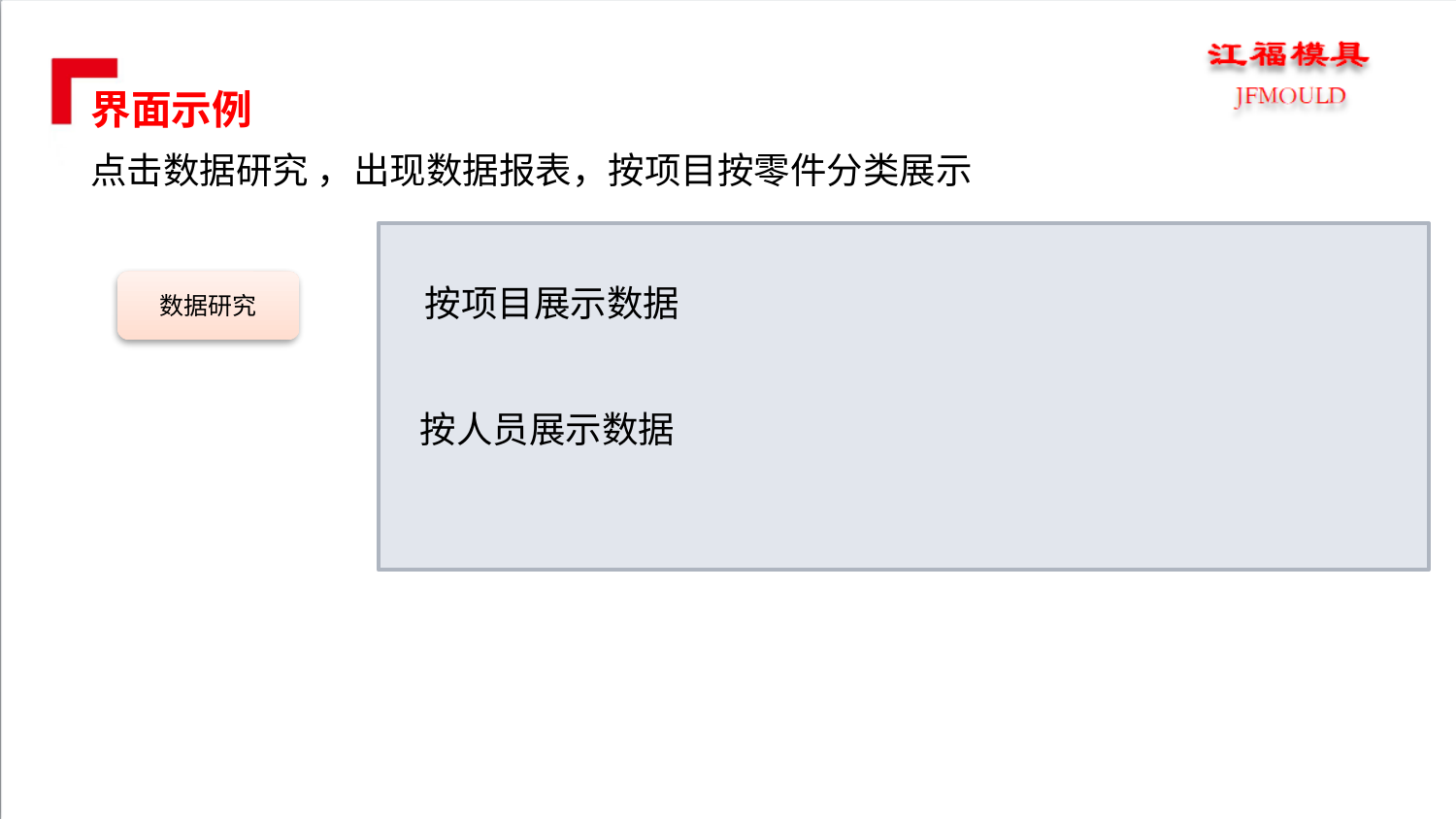

界面示例
点击数据研究 ，出现数据报表，按项目按零件分类展示

数据研究
按项目展示数据
按人员展示数据